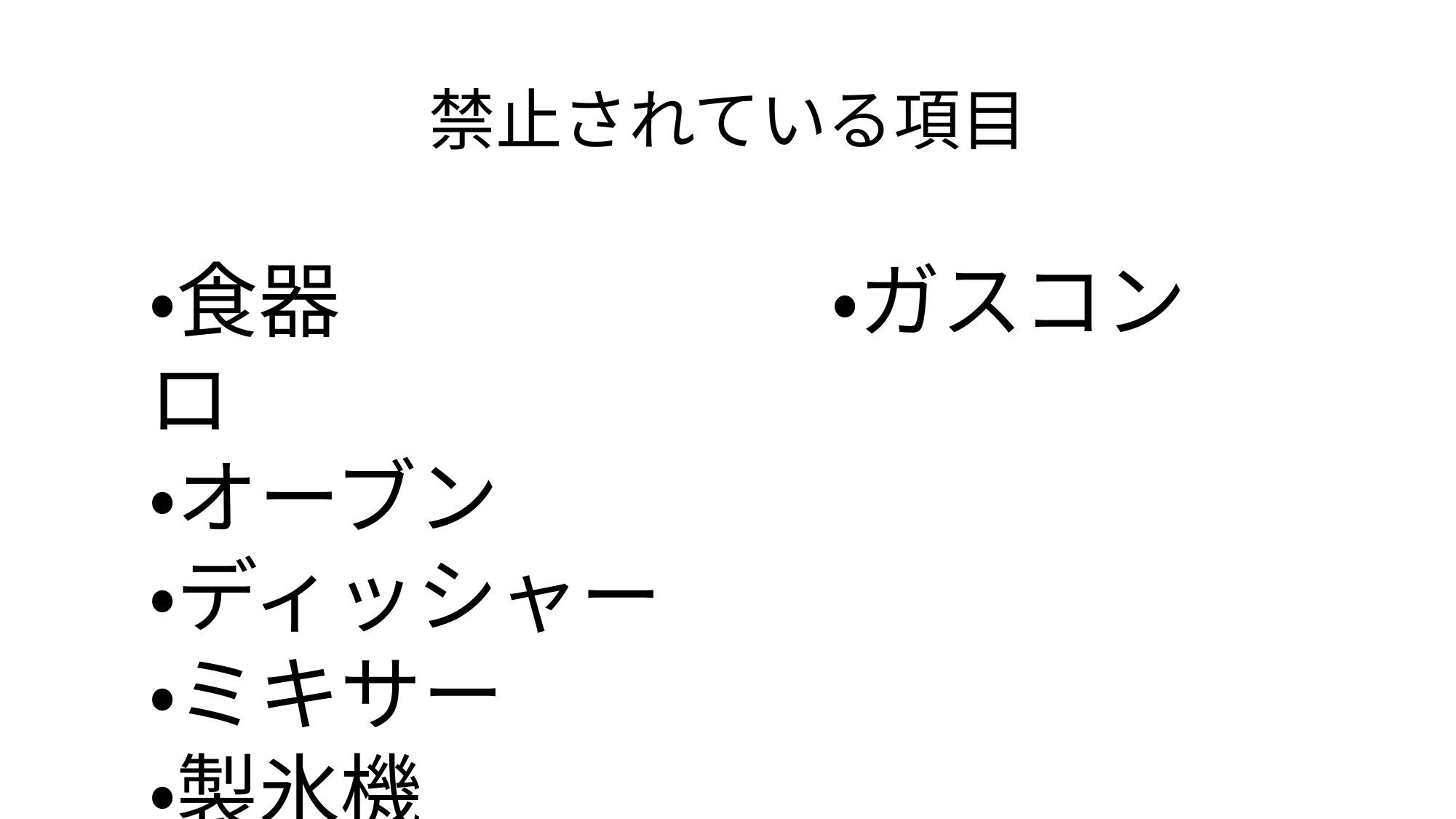

# 禁止されている項目
・食器　　　　　　・ガスコンロ
・オーブン
・ディッシャー
・ミキサー
・製氷機